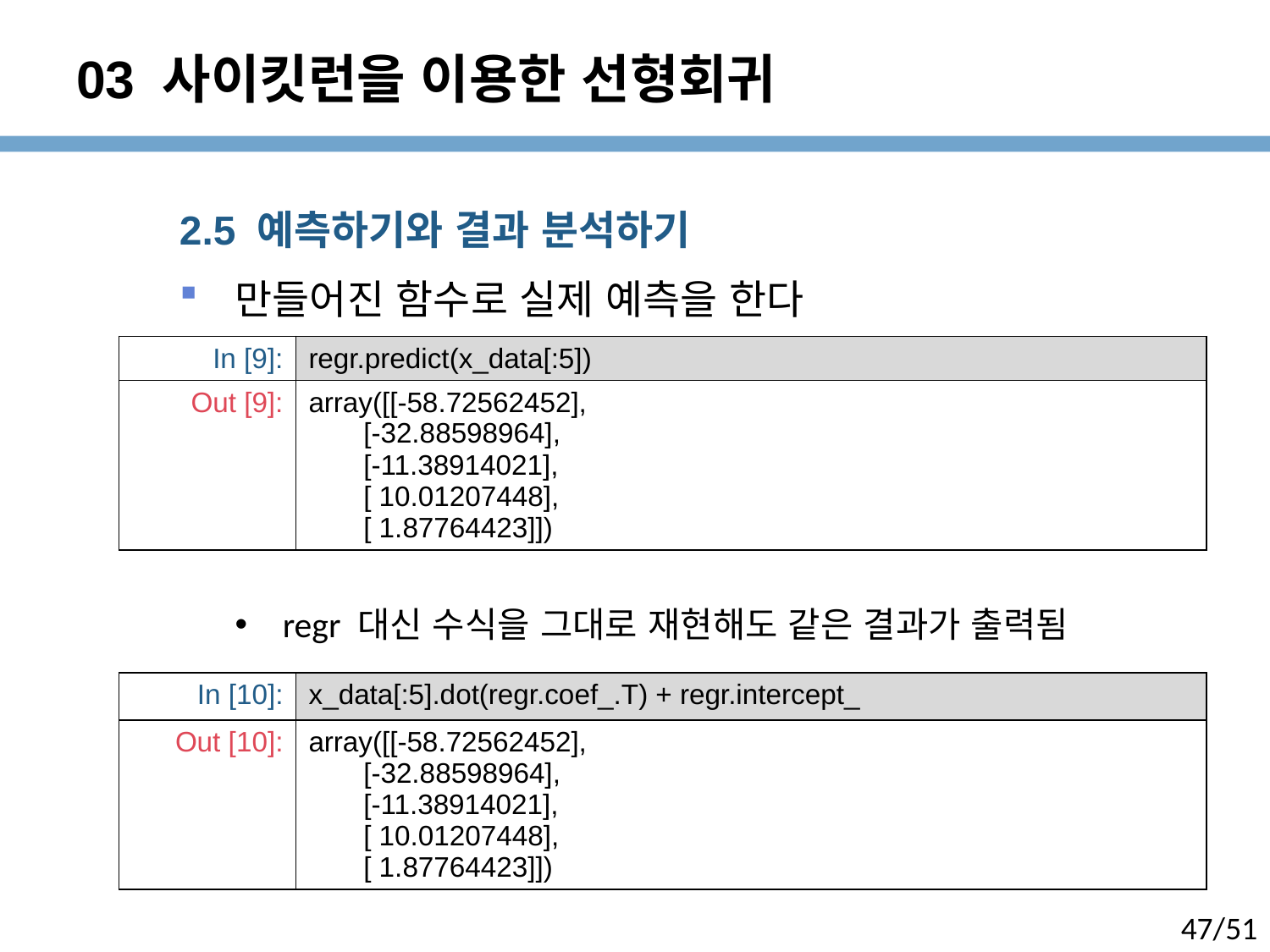

# 03 사이킷런을 이용한 선형회귀
2.5 예측하기와 결과 분석하기
만들어진 함수로 실제 예측을 한다

regr 대신 수식을 그대로 재현해도 같은 결과가 출력됨
| In [9]: | regr.predict(x\_data[:5]) |
| --- | --- |
| Out [9]: | array([[-58.72562452], [-32.88598964], [-11.38914021], [ 10.01207448], [ 1.87764423]]) |
| In [10]: | x\_data[:5].dot(regr.coef\_.T) + regr.intercept\_ |
| --- | --- |
| Out [10]: | array([[-58.72562452], [-32.88598964], [-11.38914021], [ 10.01207448], [ 1.87764423]]) |
47/51